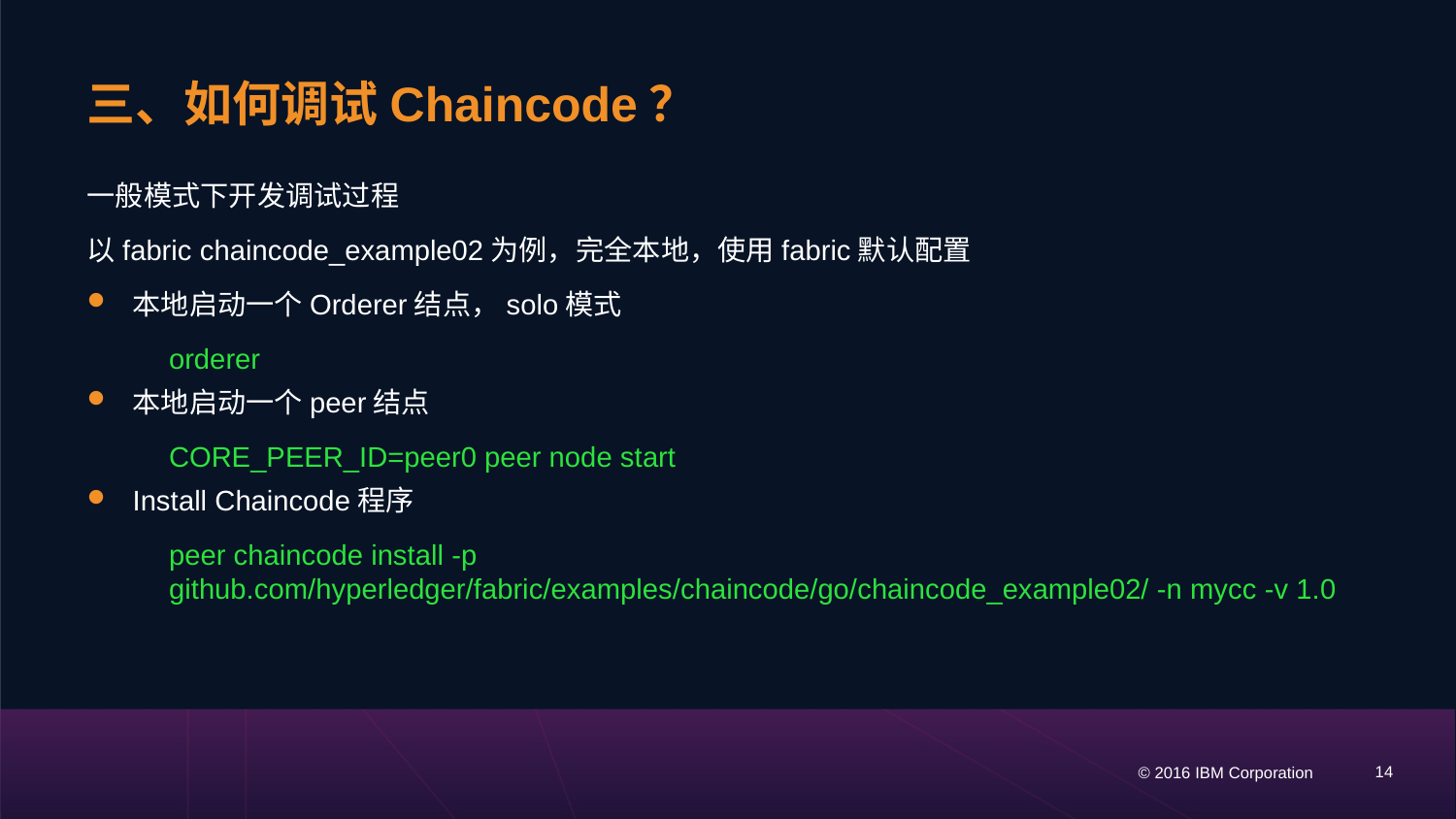

# 三、如何调试Chaincode？
一般模式下开发调试过程
以fabric chaincode_example02为例，完全本地，使用fabric默认配置
本地启动一个Orderer结点，solo模式
orderer
本地启动一个peer结点
CORE_PEER_ID=peer0 peer node start
Install Chaincode程序
peer chaincode install -p github.com/hyperledger/fabric/examples/chaincode/go/chaincode_example02/ -n mycc -v 1.0